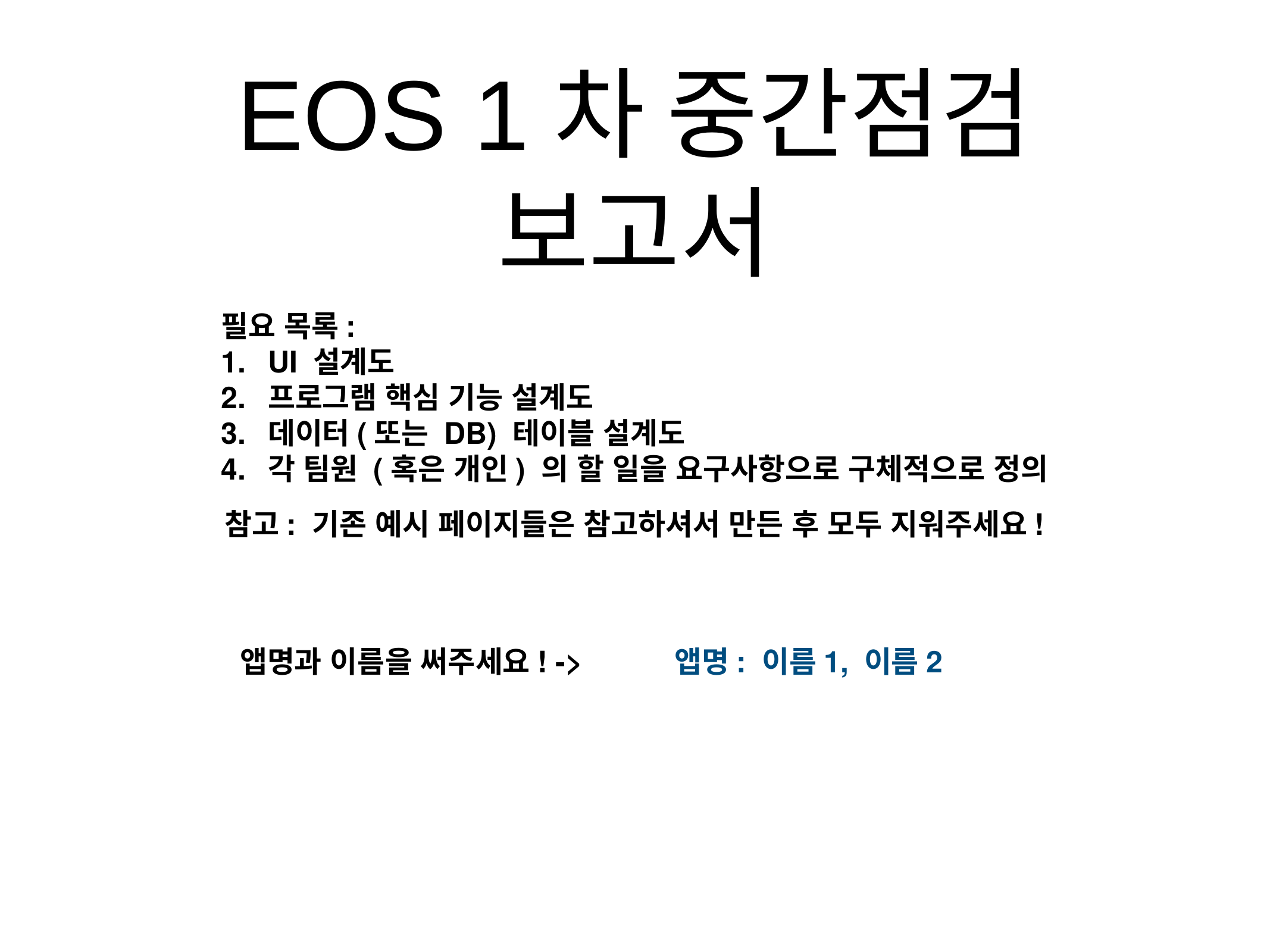

# EOS 1차 중간점검 보고서
필요 목록:
UI 설계도
프로그램 핵심 기능 설계도
데이터(또는 DB) 테이블 설계도
각 팀원 (혹은 개인) 의 할 일을 요구사항으로 구체적으로 정의
참고: 기존 예시 페이지들은 참고하셔서 만든 후 모두 지워주세요!
앱명과 이름을 써주세요! ->
앱명: 이름1, 이름2